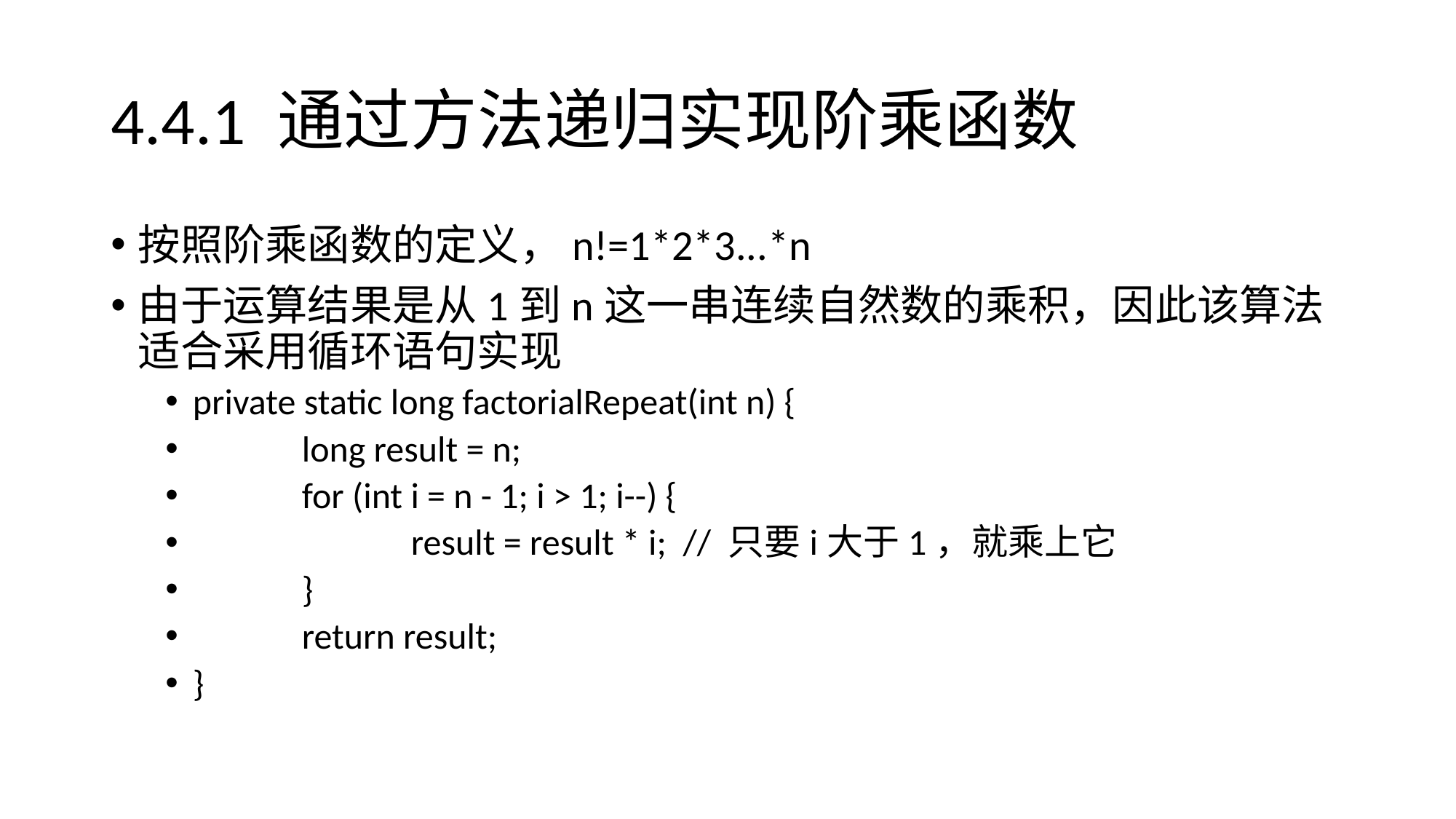

# 4.4.1 通过方法递归实现阶乘函数
按照阶乘函数的定义，n!=1*2*3...*n
由于运算结果是从1到n这一串连续自然数的乘积，因此该算法适合采用循环语句实现
private static long factorialRepeat(int n) {
	long result = n;
	for (int i = n - 1; i > 1; i--) {
		result = result * i;  // 只要i大于1，就乘上它
	}
	return result;
}